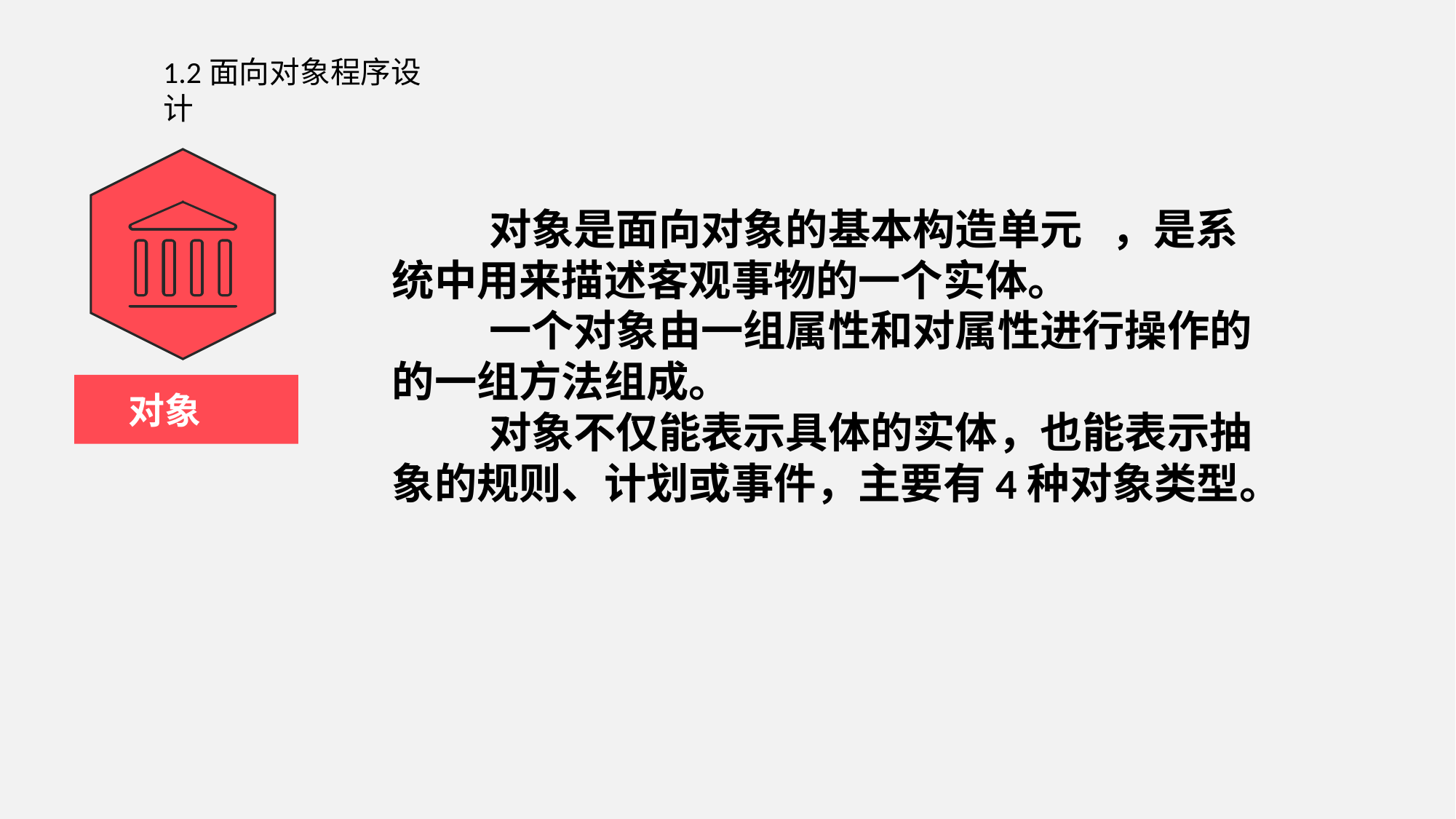

1.2面向对象程序设计

         对象是面向对象的基本构造单元   ，是系统中用来描述客观事物的一个实体。
         一个对象由一组属性和对属性进行操作的的一组方法组成。
         对象不仅能表示具体的实体，也能表示抽象的规则、计划或事件，主要有4种对象类型。

对象